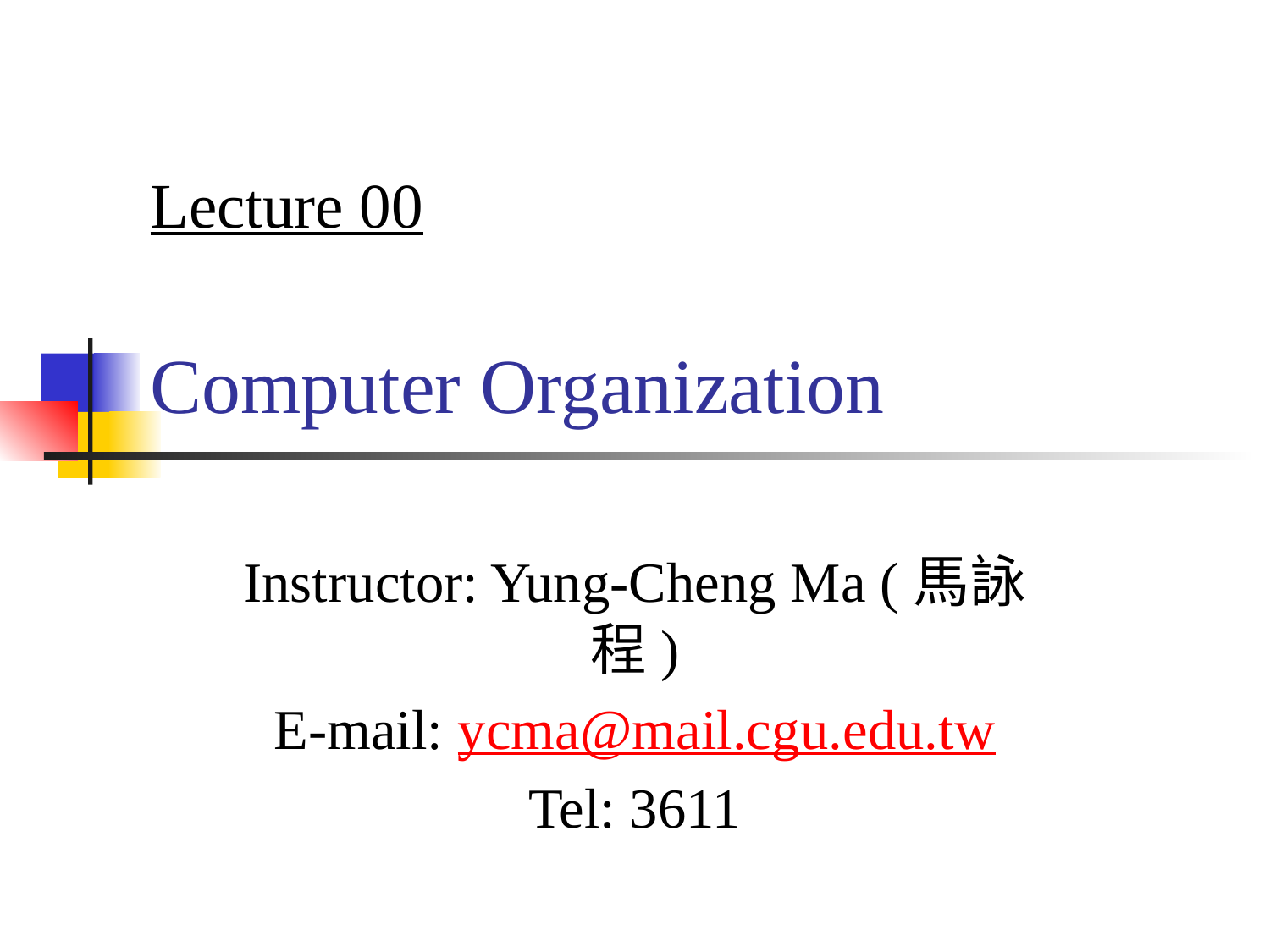

Lecture 00
# Computer Organization
Instructor: Yung-Cheng Ma (馬詠程)
E-mail: ycma@mail.cgu.edu.tw
Tel: 3611